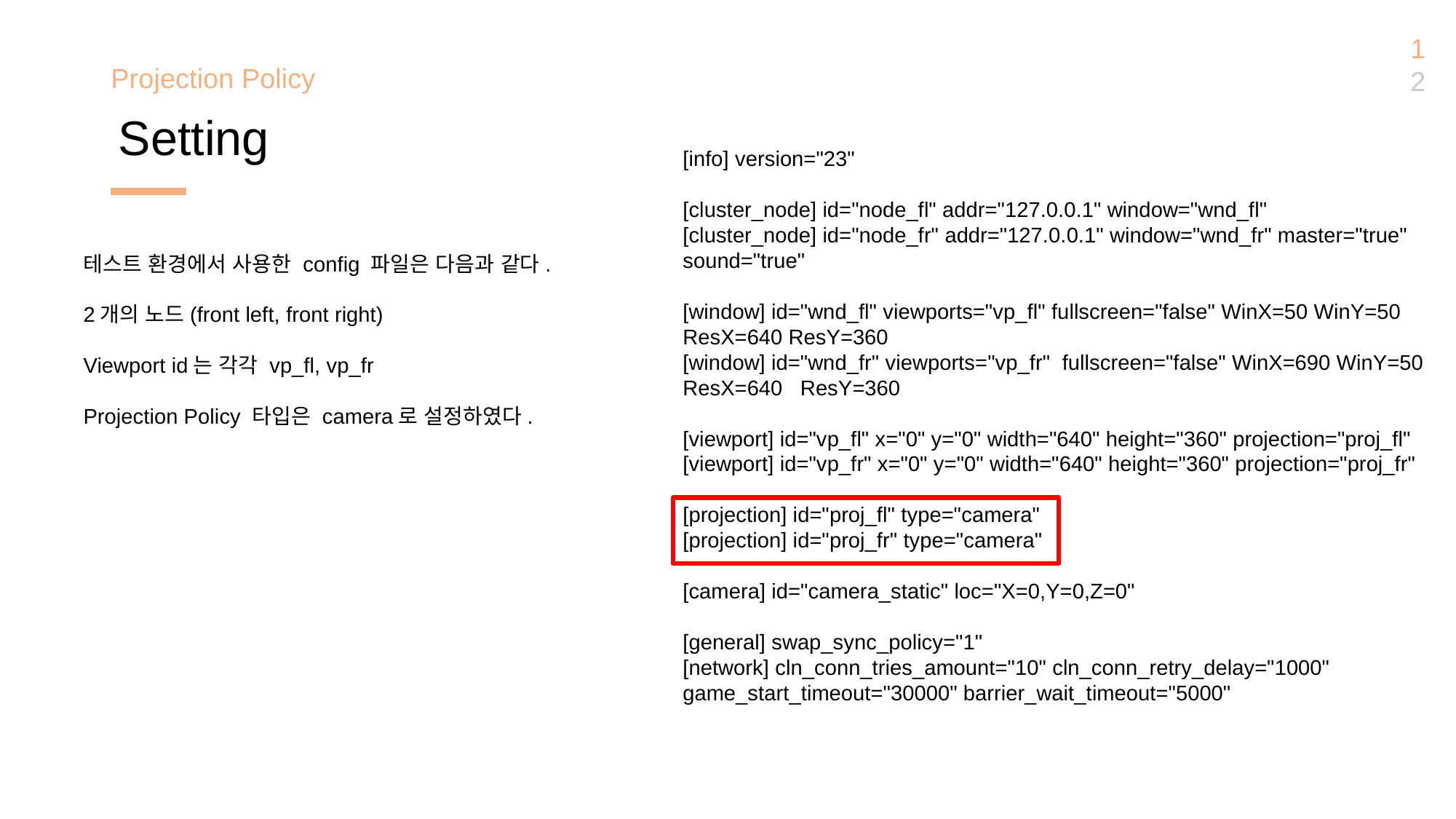

1
2
Projection Policy
Setting
[info] version="23"

[cluster_node] id="node_fl" addr="127.0.0.1" window="wnd_fl"
[cluster_node] id="node_fr" addr="127.0.0.1" window="wnd_fr" master="true" sound="true"

[window] id="wnd_fl" viewports="vp_fl" fullscreen="false" WinX=50 WinY=50 ResX=640 ResY=360
[window] id="wnd_fr" viewports="vp_fr"  fullscreen="false" WinX=690 WinY=50 ResX=640   ResY=360

[viewport] id="vp_fl" x="0" y="0" width="640" height="360" projection="proj_fl"
[viewport] id="vp_fr" x="0" y="0" width="640" height="360" projection="proj_fr"

[projection] id="proj_fl" type="camera"
[projection] id="proj_fr" type="camera"

[camera] id="camera_static" loc="X=0,Y=0,Z=0"

[general] swap_sync_policy="1"
[network] cln_conn_tries_amount="10" cln_conn_retry_delay="1000" game_start_timeout="30000" barrier_wait_timeout="5000"

테스트 환경에서 사용한 config 파일은 다음과 같다.

2개의 노드(front left, front right)

Viewport id는 각각 vp_fl, vp_fr

Projection Policy 타입은 camera로 설정하였다.